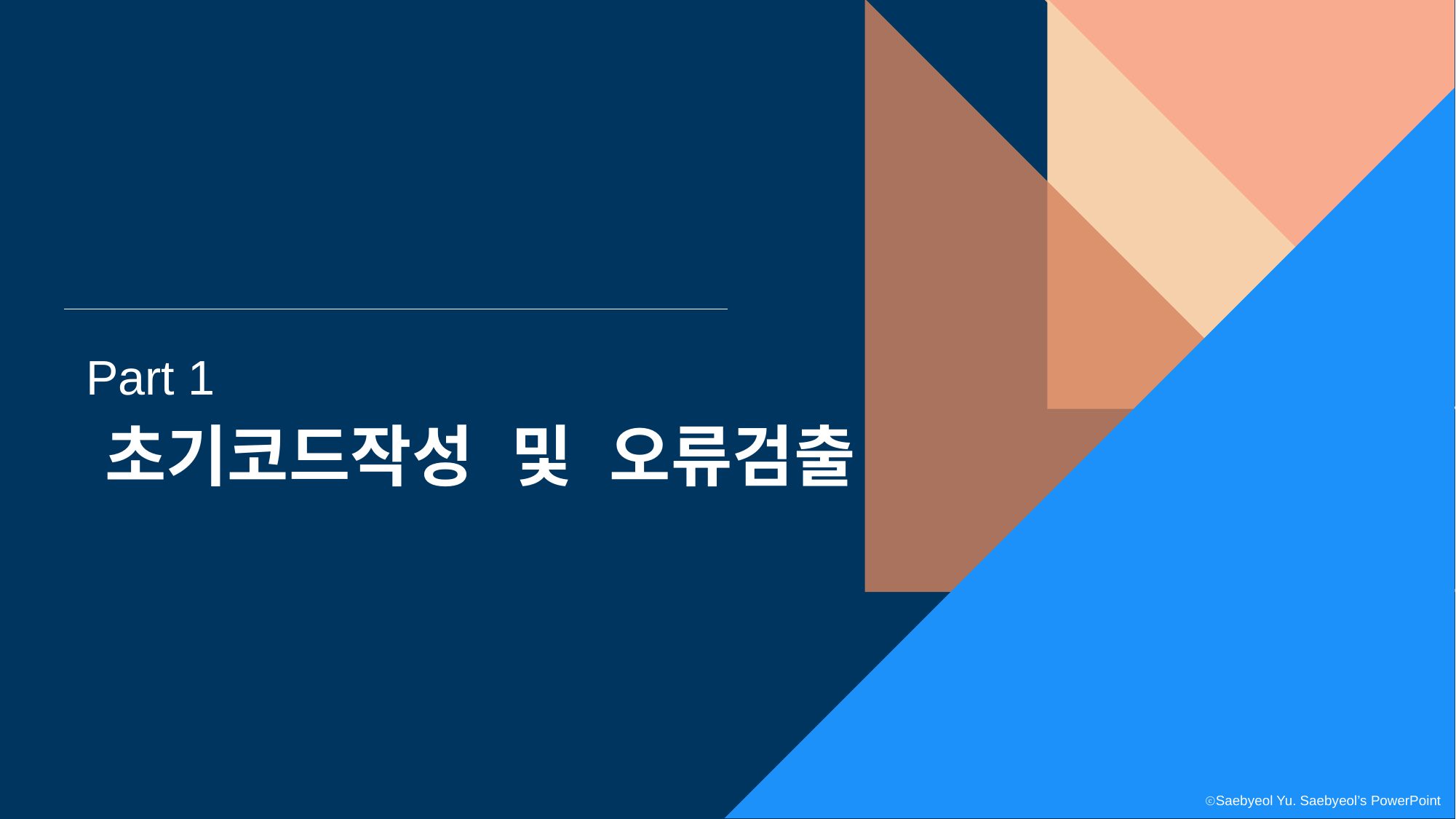

Part 1
초기코드작성  및  오류검출
ⓒSaebyeol Yu. Saebyeol’s PowerPoint